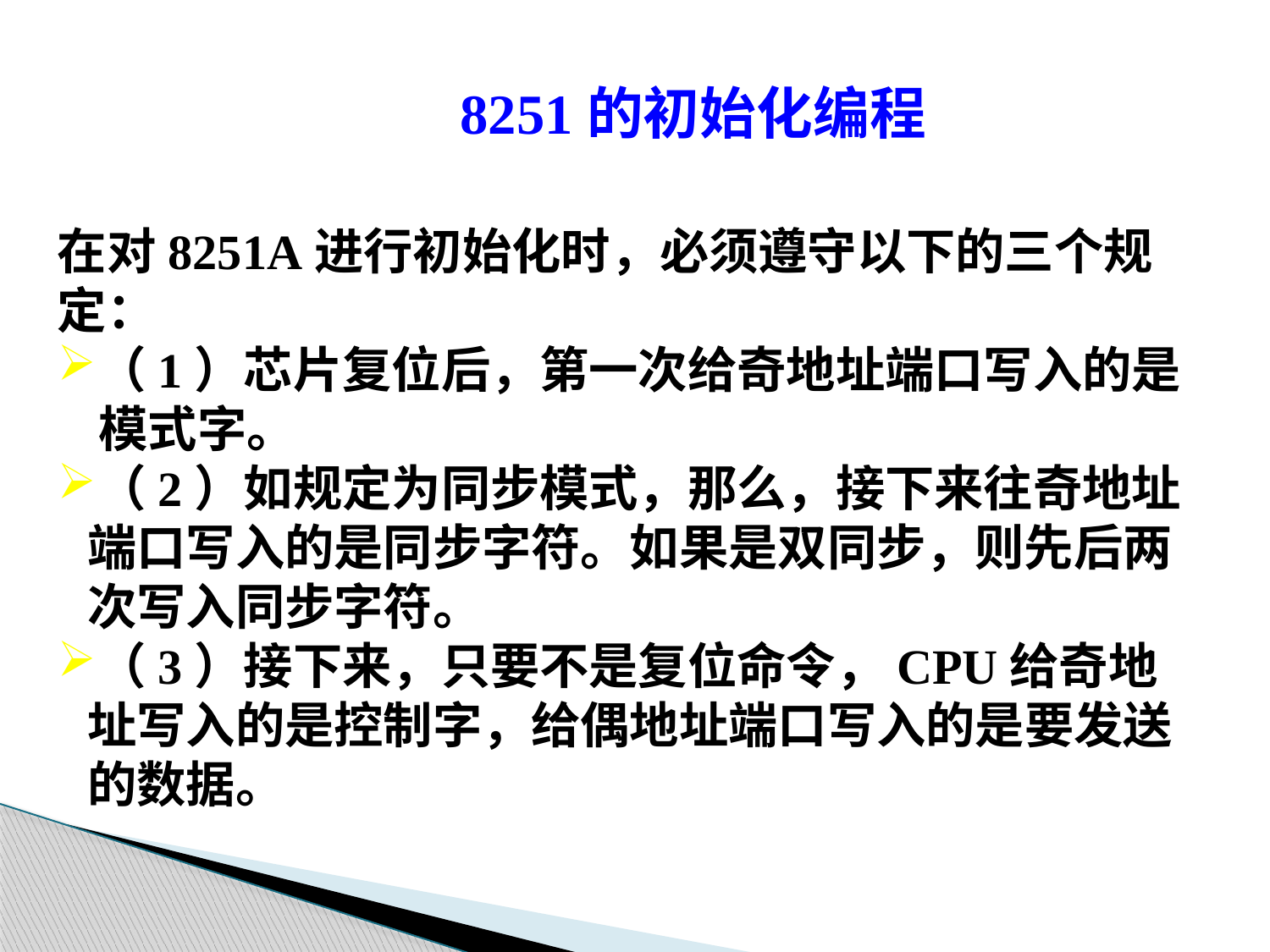

8251的初始化编程
在对8251A进行初始化时，必须遵守以下的三个规定：
（1）芯片复位后，第一次给奇地址端口写入的是  模式字。
（2）如规定为同步模式，那么，接下来往奇地址端口写入的是同步字符。如果是双同步，则先后两次写入同步字符。
（3）接下来，只要不是复位命令，CPU给奇地址写入的是控制字，给偶地址端口写入的是要发送的数据。